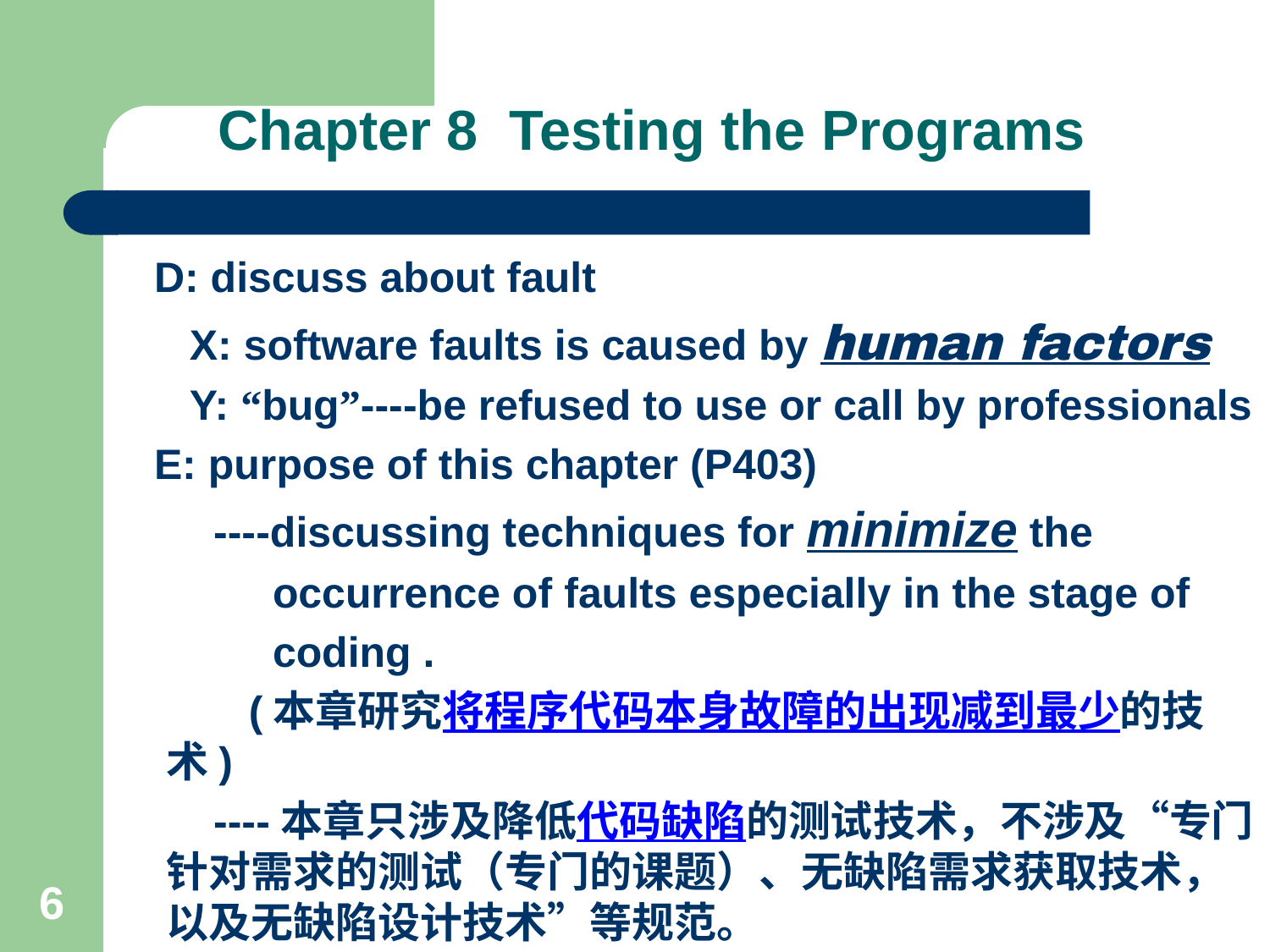

# Chapter 8  Testing the Programs
   D: discuss about fault
      X: software faults is caused by human factors
      Y: “bug”----be refused to use or call by professionals
   E: purpose of this chapter (P403)
        ----discussing techniques for minimize the
             occurrence of faults especially in the stage of
             coding .
           (本章研究将程序代码本身故障的出现减到最少的技术)
        ----本章只涉及降低代码缺陷的测试技术，不涉及“专门针对需求的测试（专门的课题）、无缺陷需求获取技术，以及无缺陷设计技术”等规范。

6